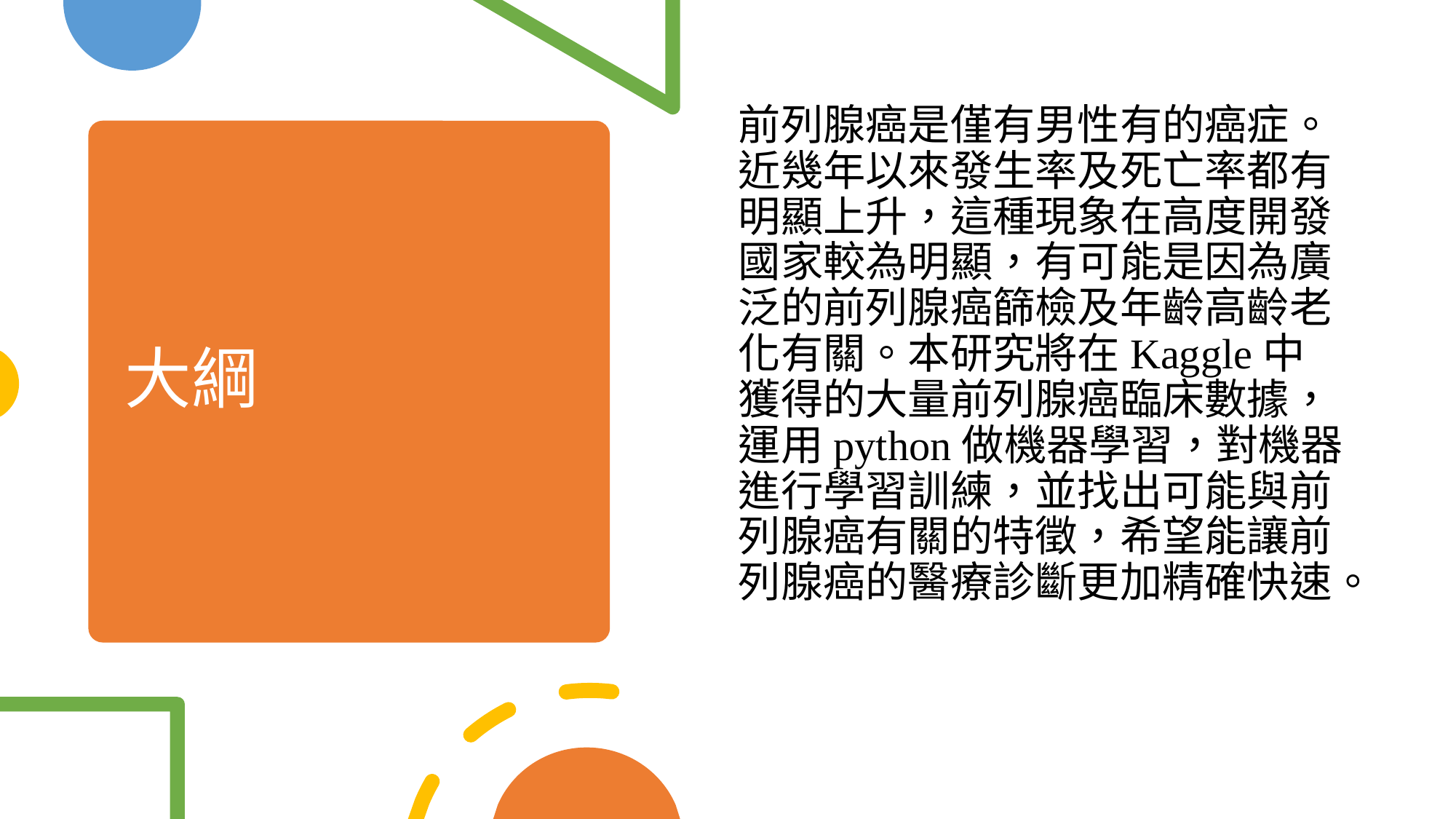

前列腺癌是僅有男性有的癌症。近幾年以來發生率及死亡率都有明顯上升，這種現象在高度開發國家較為明顯，有可能是因為廣泛的前列腺癌篩檢及年齡高齡老化有關。本研究將在Kaggle中獲得的大量前列腺癌臨床數據，運用python做機器學習，對機器進行學習訓練，並找出可能與前列腺癌有關的特徵，希望能讓前列腺癌的醫療診斷更加精確快速。

# 大綱